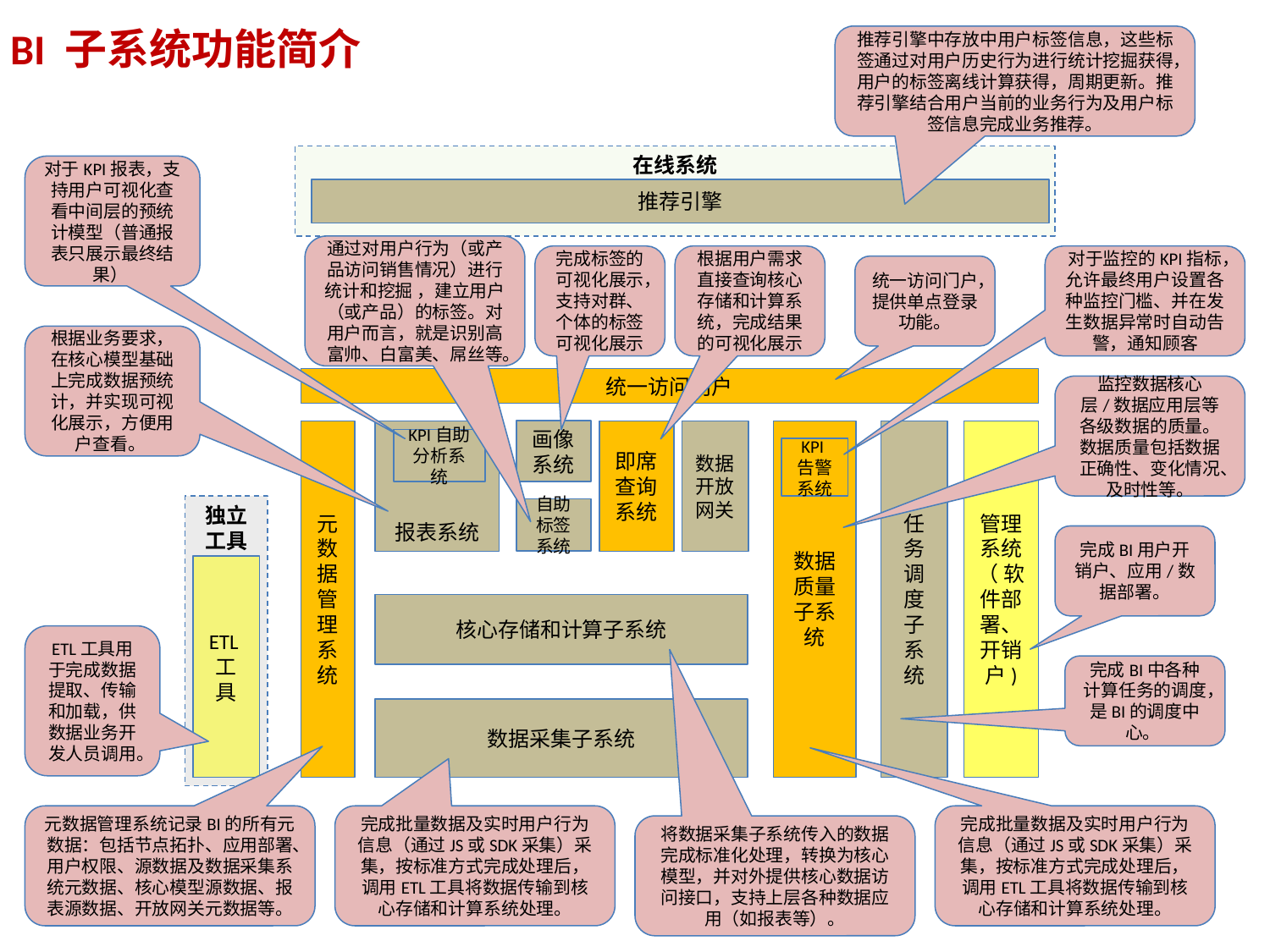

BI 子系统功能简介
推荐引擎中存放中用户标签信息，这些标签通过对用户历史行为进行统计挖掘获得，用户的标签离线计算获得，周期更新。推荐引擎结合用户当前的业务行为及用户标签信息完成业务推荐。
在线系统
对于KPI报表，支持用户可视化查看中间层的预统计模型（普通报表只展示最终结果）
推荐引擎
通过对用户行为（或产品访问销售情况）进行统计和挖掘 ，建立用户（或产品）的标签。对用户而言，就是识别高富帅、白富美、屌丝等。
完成标签的可视化展示，支持对群、个体的标签可视化展示
根据用户需求直接查询核心存储和计算系统，完成结果的可视化展示
对于监控的KPI指标，允许最终用户设置各种监控门槛、并在发生数据异常时自动告警，通知顾客
统一访问门户，提供单点登录功能。
根据业务要求，在核心模型基础上完成数据预统计，并实现可视化展示，方便用户查看。
统一访问门户
监控数据核心层/数据应用层等各级数据的质量。数据质量包括数据正确性、变化情况、及时性等。
元数据管理系统
报表系统
画像系统
即席查询系统
数据开放网关
数据质量子系统
任务调度子系统
管理系统（ 软件部署、开销户)
KPI自助分析系统
KPI告警系统
独立工具
自助标签系统
完成BI用户开销户、应用/数据部署。
ETL工具
核心存储和计算子系统
ETL工具用于完成数据提取、传输和加载，供数据业务开发人员调用。
完成BI中各种计算任务的调度，是BI的调度中心。
数据采集子系统
元数据管理系统记录BI的所有元数据：包括节点拓扑、应用部署、用户权限、源数据及数据采集系统元数据、核心模型源数据、报表源数据、开放网关元数据等。
完成批量数据及实时用户行为信息（通过JS或SDK采集）采集，按标准方式完成处理后，调用ETL工具将数据传输到核心存储和计算系统处理。
完成批量数据及实时用户行为信息（通过JS或SDK采集）采集，按标准方式完成处理后，调用ETL工具将数据传输到核心存储和计算系统处理。
将数据采集子系统传入的数据完成标准化处理，转换为核心模型，并对外提供核心数据访问接口，支持上层各种数据应用（如报表等）。